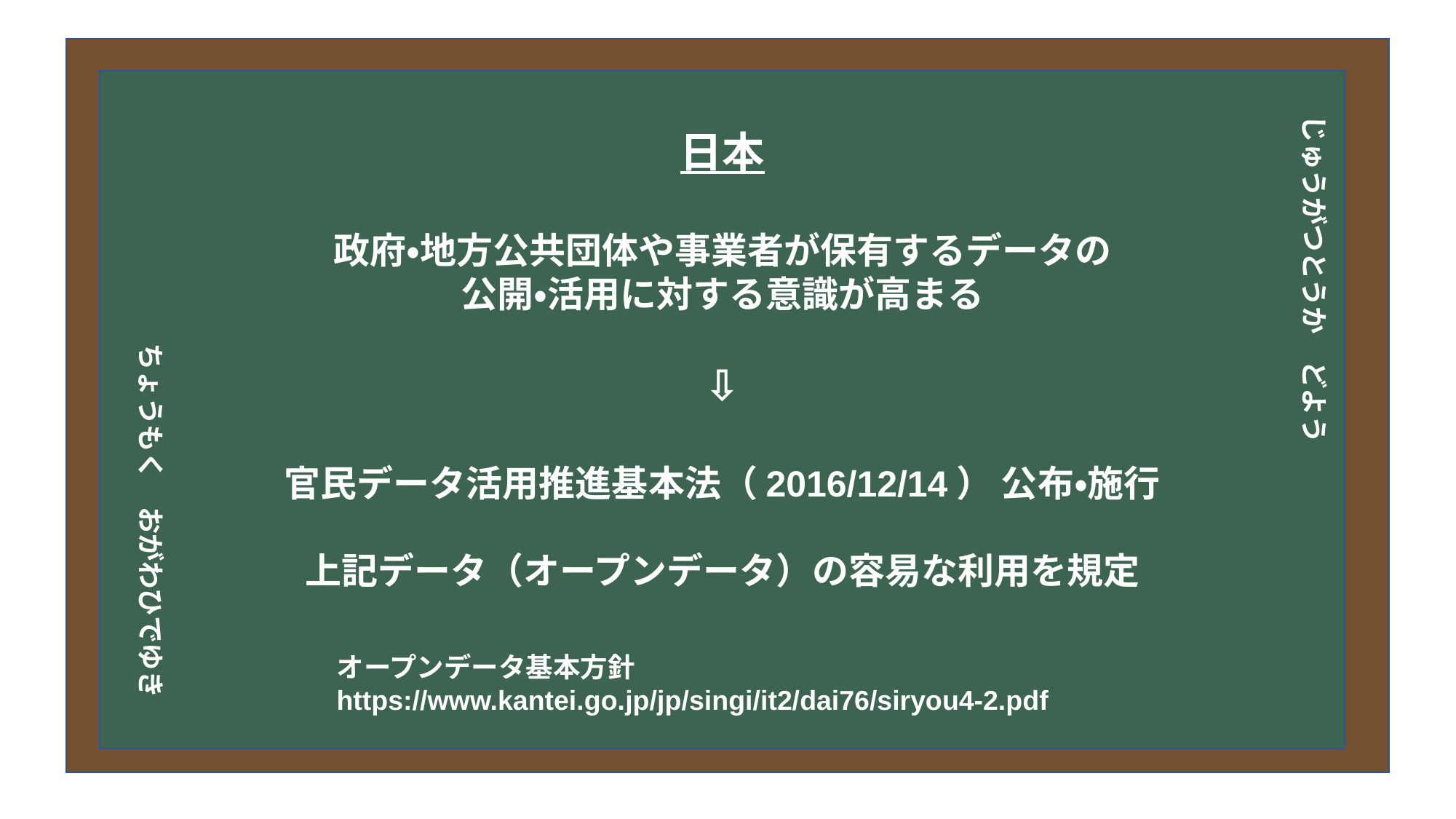

# 今日の目次
日本

政府・地方公共団体や事業者が保有するデータの
公開・活用に対する意識が高まる

⇩

官民データ活用推進基本法（2016/12/14） 公布・施行

上記データ（オープンデータ）の容易な利用を規定

じゅうがつとうか　どよう

DXについて
中小企業の問題
解決提案
まとめ
ちょうもく　おがわひでゆき
オープンデータ基本方針　https://www.kantei.go.jp/jp/singi/it2/dai76/siryou4-2.pdf